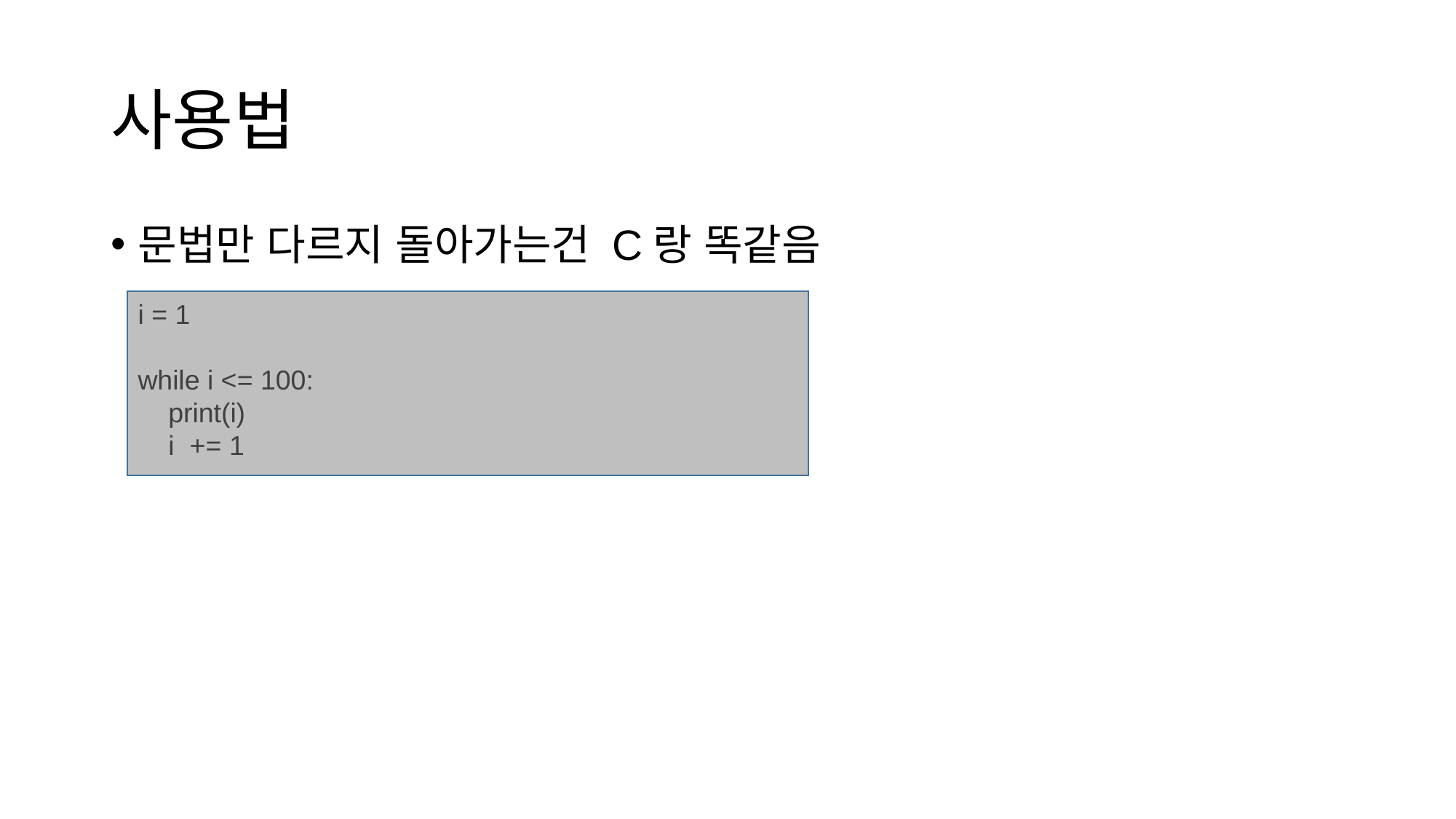

# 사용법
문법만 다르지 돌아가는건 C랑 똑같음
i = 1

while i <= 100:
    print(i)
    i  += 1